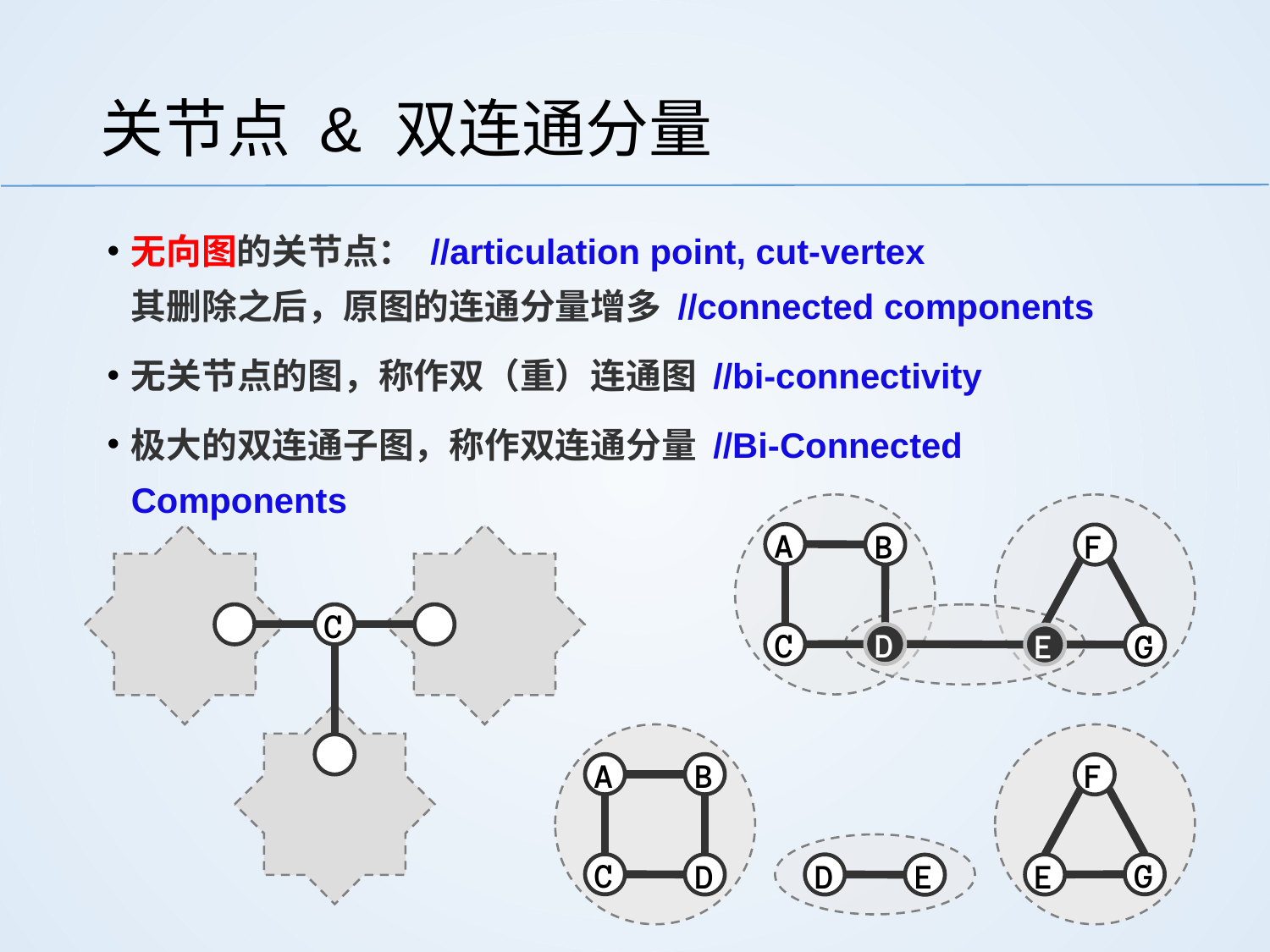

# 关节点 & 双连通分量
无向图的关节点： //articulation point, cut-vertex
其删除之后，原图的连通分量增多 //connected components
无关节点的图，称作双（重）连通图 //bi-connectivity
极大的双连通子图，称作双连通分量 //Bi-Connected Components

A
B

F

C

C
D
E
G

A
B
F

C
G
D
D
E
E